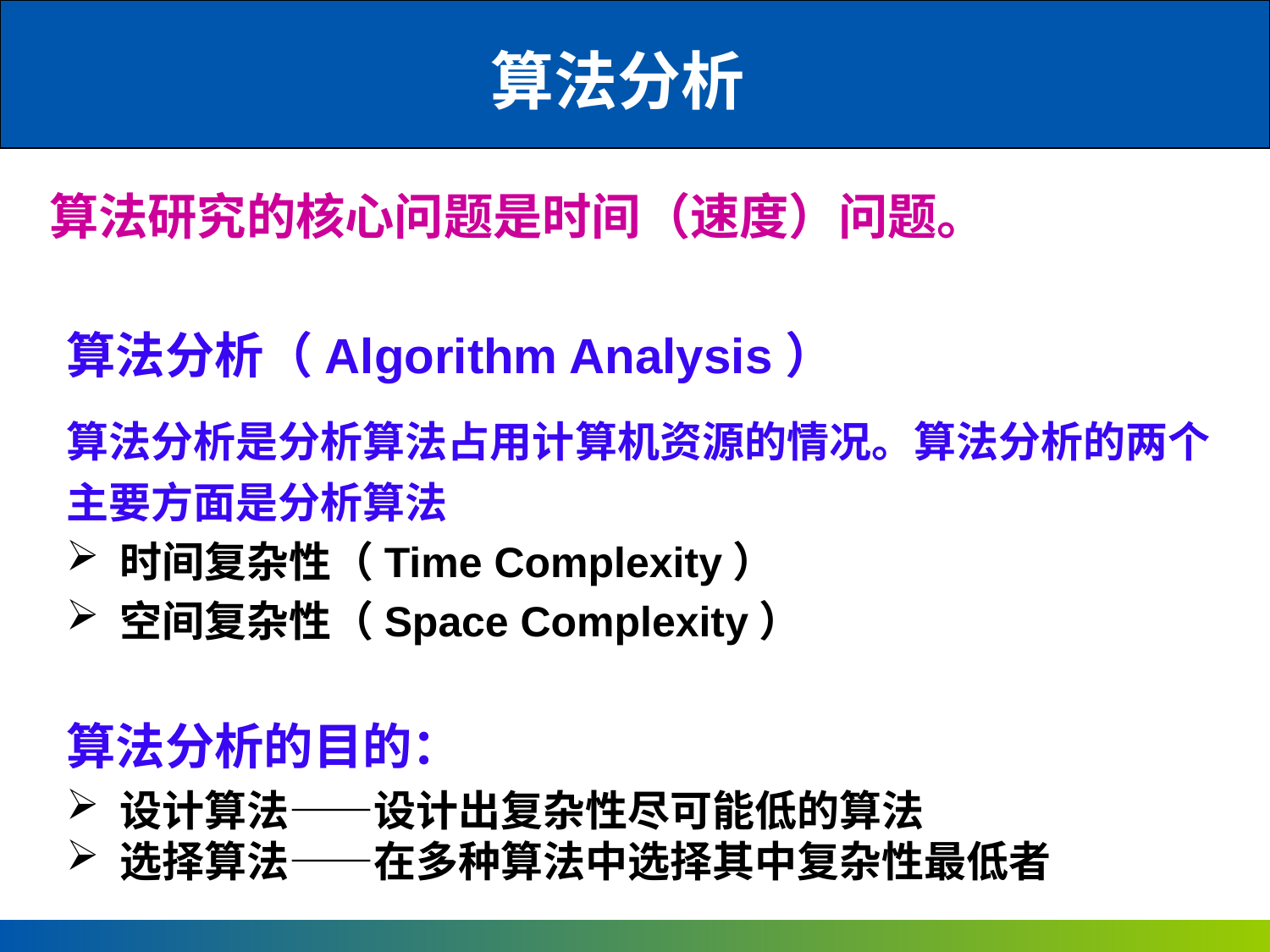

算法分析
算法研究的核心问题是时间（速度）问题。
算法分析（Algorithm Analysis）
算法分析是分析算法占用计算机资源的情况。算法分析的两个主要方面是分析算法
 时间复杂性（Time Complexity）
 空间复杂性（Space Complexity）
算法分析的目的：
 设计算法——设计出复杂性尽可能低的算法
 选择算法——在多种算法中选择其中复杂性最低者